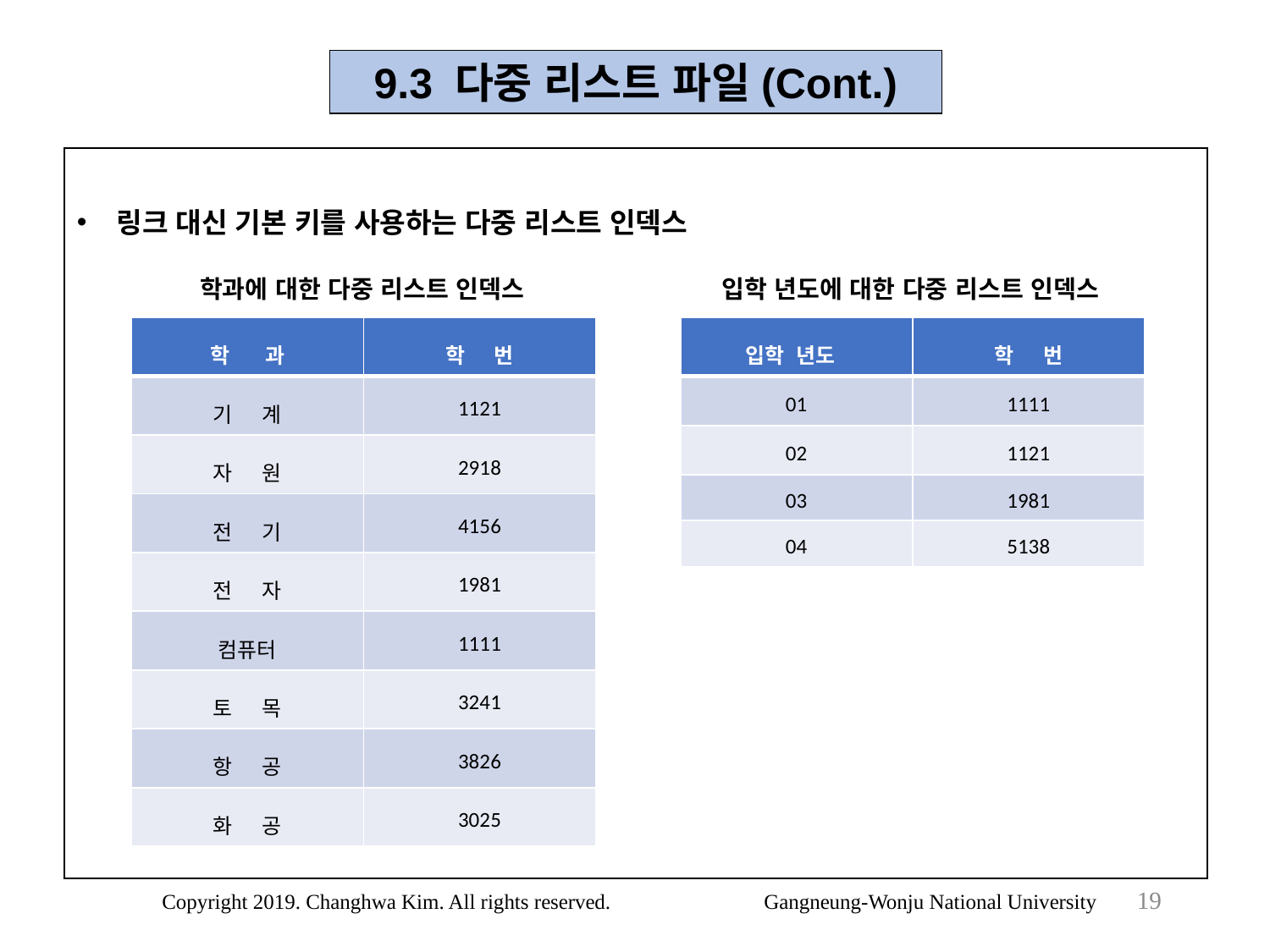

9.3 다중 리스트 파일(Cont.)

링크 대신 기본 키를 사용하는 다중 리스트 인덱스

학과에 대한 다중 리스트 인덱스
입학 년도에 대한 다중 리스트 인덱스
| 학 과 | 학 번 |
| --- | --- |
| 기 계 | 1121 |
| 자 원 | 2918 |
| 전 기 | 4156 |
| 전 자 | 1981 |
| 컴퓨터 | 1111 |
| 토 목 | 3241 |
| 항 공 | 3826 |
| 화 공 | 3025 |
| 입학 년도 | 학 번 |
| --- | --- |
| 01 | 1111 |
| 02 | 1121 |
| 03 | 1981 |
| 04 | 5138 |
19
Copyright 2019. Changhwa Kim. All rights reserved.                             Gangneung-Wonju National University